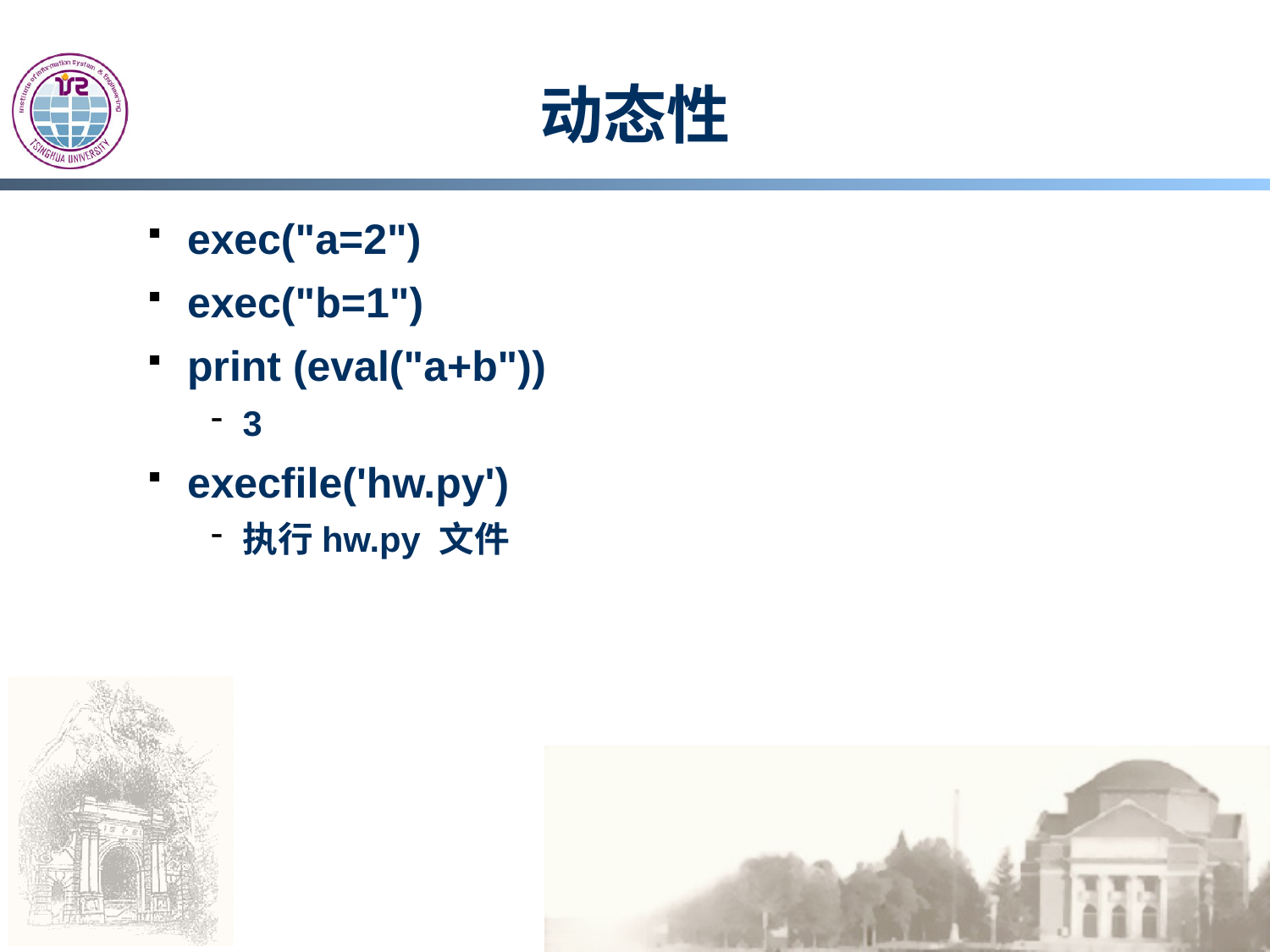

# 动态性
exec("a=2")
exec("b=1")
print (eval("a+b"))
3
execfile('hw.py')
执行hw.py 文件